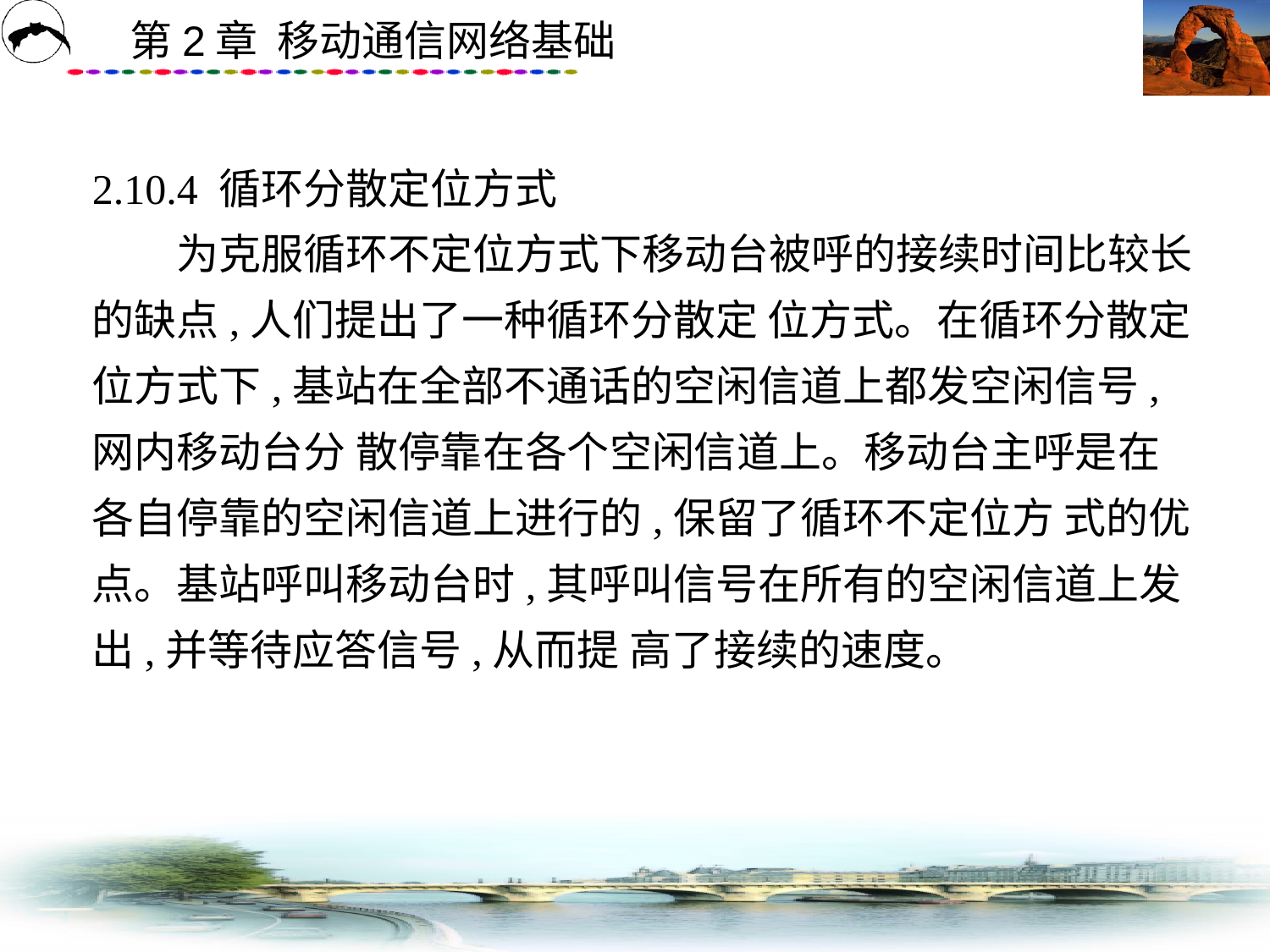

# 2.10.4 循环分散定位方式 　　为克服循环不定位方式下移动台被呼的接续时间比较长的缺点,人们提出了一种循环分散定 位方式。在循环分散定位方式下,基站在全部不通话的空闲信道上都发空闲信号,网内移动台分 散停靠在各个空闲信道上。移动台主呼是在各自停靠的空闲信道上进行的,保留了循环不定位方 式的优点。基站呼叫移动台时,其呼叫信号在所有的空闲信道上发出,并等待应答信号,从而提 高了接续的速度。